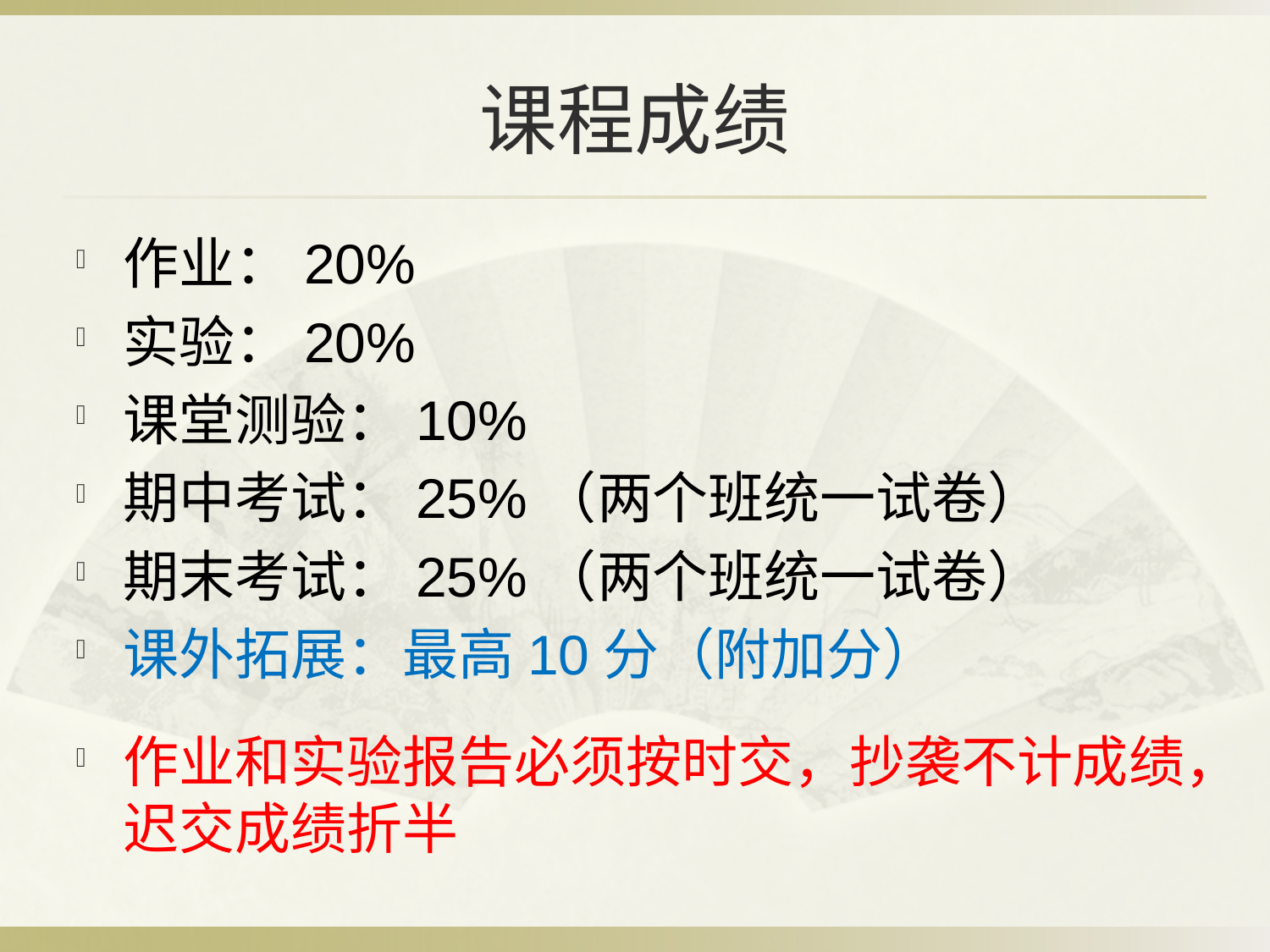

# 课程成绩
作业：20%
实验：20%
课堂测验：10%
期中考试：25%（两个班统一试卷）
期末考试：25%（两个班统一试卷）
课外拓展：最高10分（附加分）

作业和实验报告必须按时交，抄袭不计成绩，迟交成绩折半